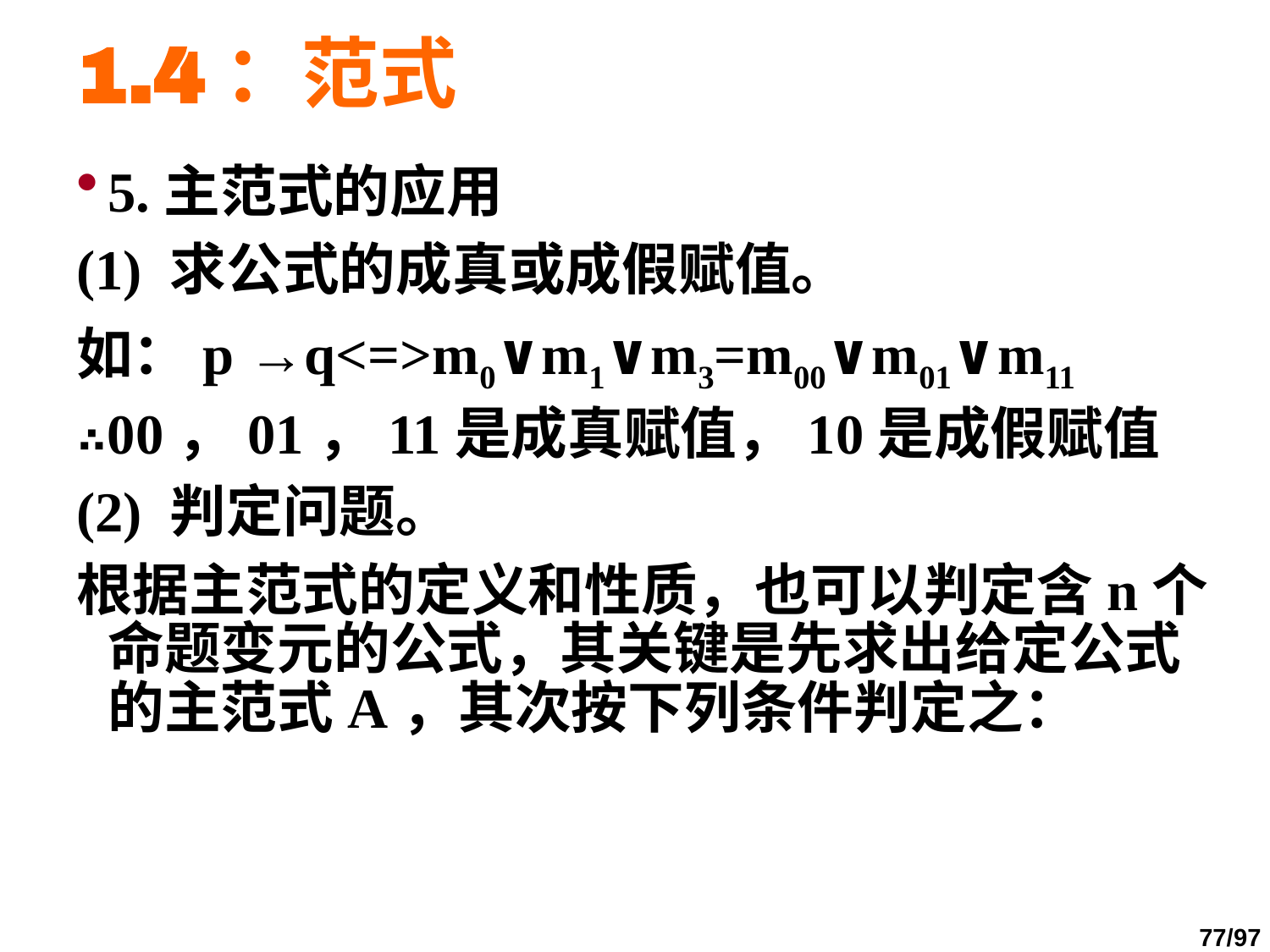

# 1.4：范式
5.主范式的应用
(1) 求公式的成真或成假赋值。
如：p →q<=>m0∨m1∨m3=m00∨m01∨m11
∴00，01，11是成真赋值，10是成假赋值
(2) 判定问题。
根据主范式的定义和性质，也可以判定含n个命题变元的公式，其关键是先求出给定公式的主范式A，其次按下列条件判定之：